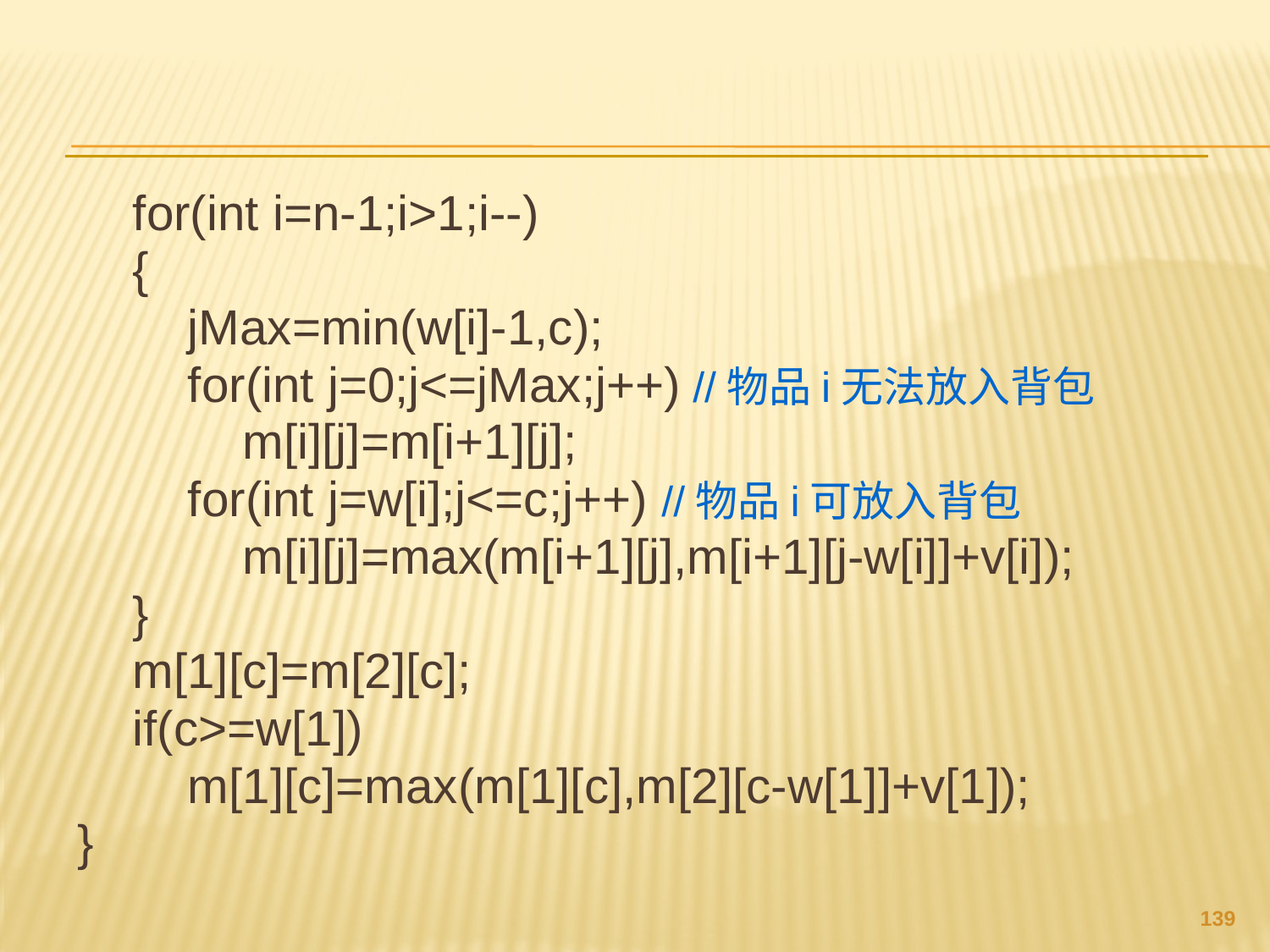

#
    for(int i=n-1;i>1;i--)
    {
        jMax=min(w[i]-1,c);
        for(int j=0;j<=jMax;j++) //物品i无法放入背包
            m[i][j]=m[i+1][j];
        for(int j=w[i];j<=c;j++) //物品i可放入背包
            m[i][j]=max(m[i+1][j],m[i+1][j-w[i]]+v[i]);
    }
    m[1][c]=m[2][c];
    if(c>=w[1])
        m[1][c]=max(m[1][c],m[2][c-w[1]]+v[1]);
}
139